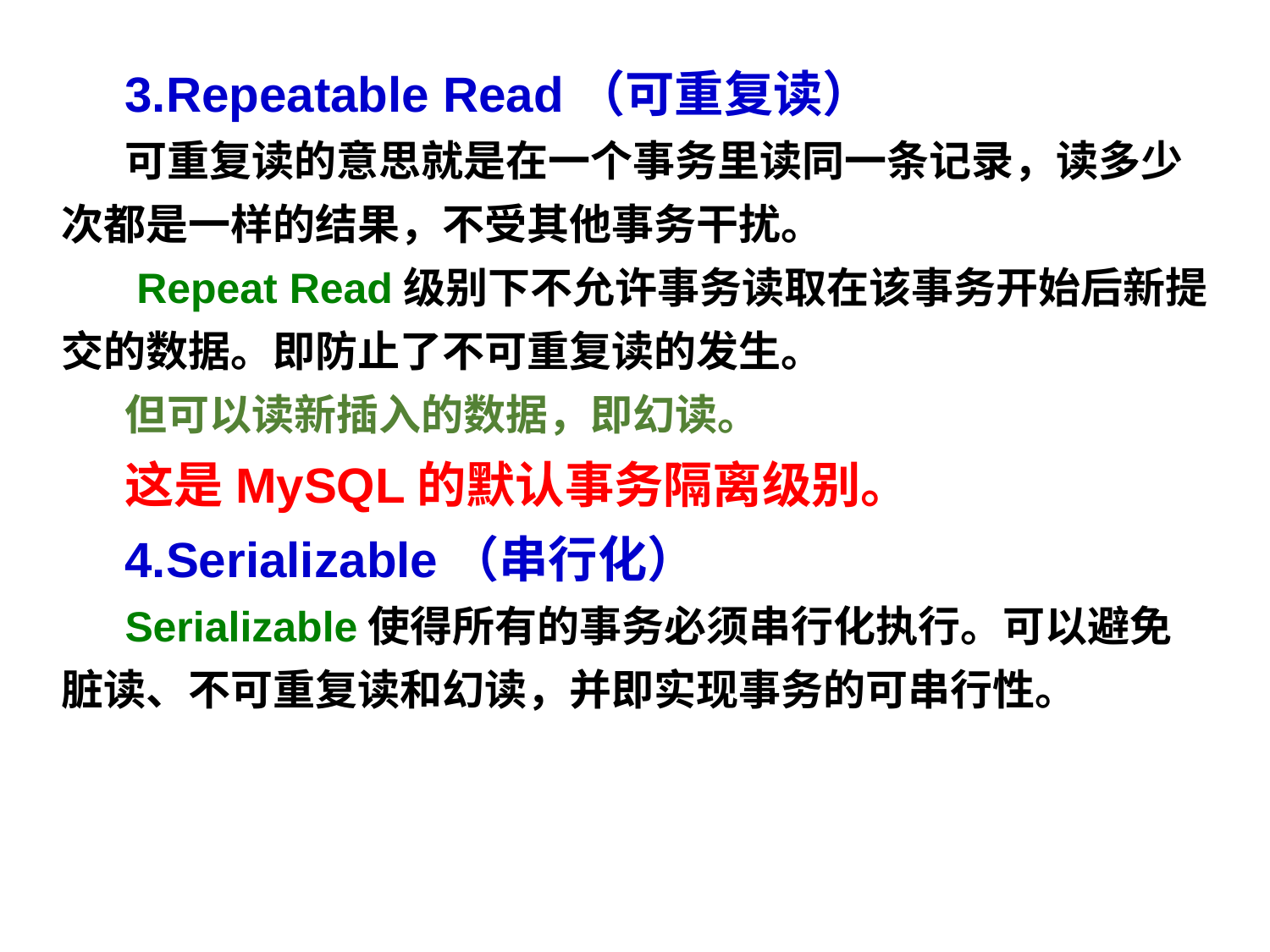

3.Repeatable Read（可重复读）
可重复读的意思就是在一个事务里读同一条记录，读多少次都是一样的结果，不受其他事务干扰。
 Repeat Read级别下不允许事务读取在该事务开始后新提交的数据。即防止了不可重复读的发生。
但可以读新插入的数据，即幻读。
这是MySQL的默认事务隔离级别。
4.Serializable（串行化）
Serializable使得所有的事务必须串行化执行。可以避免脏读、不可重复读和幻读，并即实现事务的可串行性。